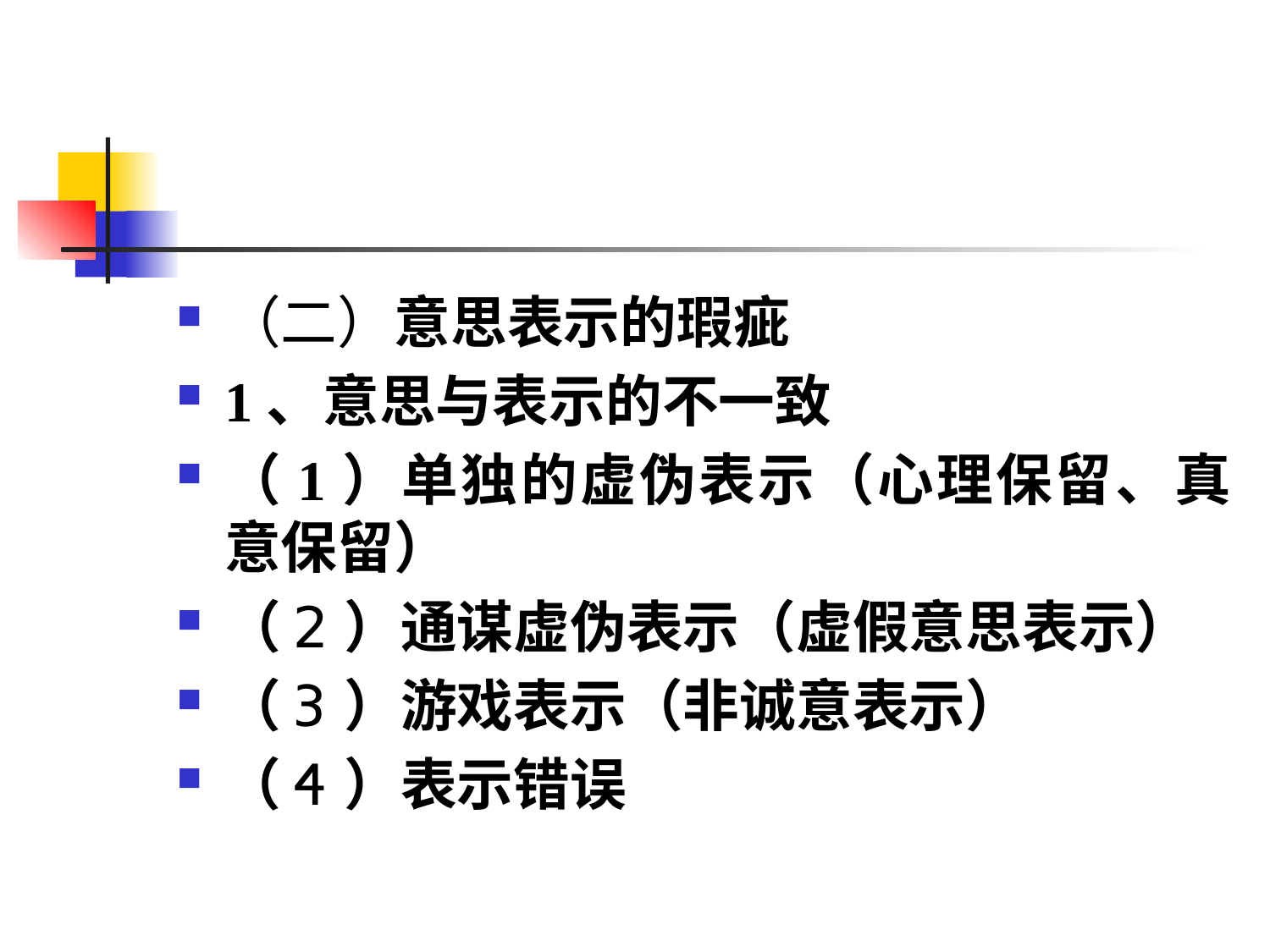

#
（二）意思表示的瑕疵
1、意思与表示的不一致
（1）单独的虚伪表示（心理保留、真意保留）
（2）通谋虚伪表示（虚假意思表示）
（3）游戏表示（非诚意表示）
（4）表示错误